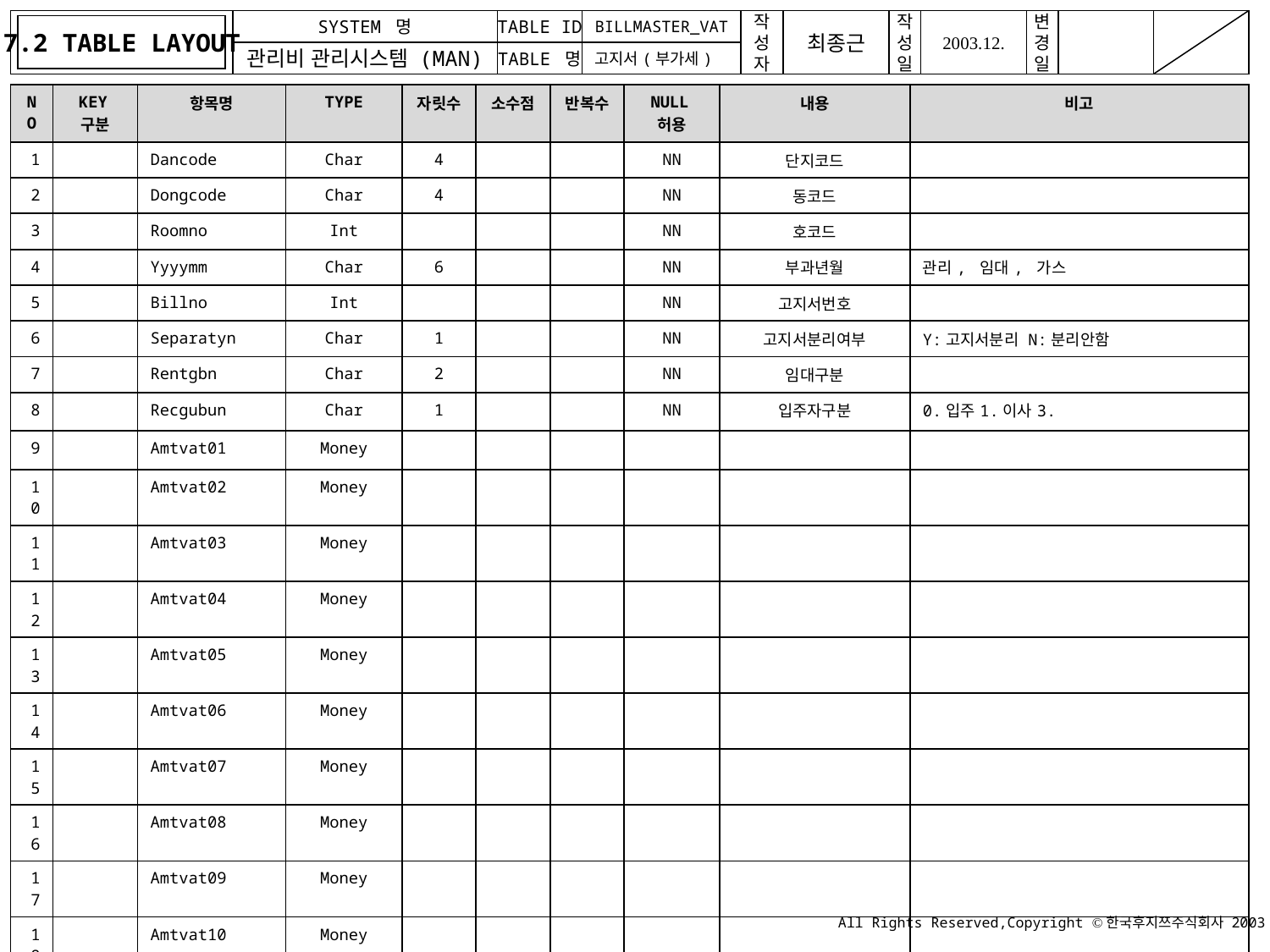

7.2 TABLE LAYOUT
BILLMASTER_VAT
고지서(부가세)
| NO | KEY구분 | 항목명 | TYPE | 자릿수 | 소수점 | 반복수 | NULL허용 | 내용 | 비고 |
| --- | --- | --- | --- | --- | --- | --- | --- | --- | --- |
| 1 |  | Dancode | Char | 4 |  |  | NN | 단지코드 |  |
| 2 |  | Dongcode | Char | 4 |  |  | NN | 동코드 |  |
| 3 |  | Roomno | Int |  |  |  | NN | 호코드 |  |
| 4 |  | Yyyymm | Char | 6 |  |  | NN | 부과년월 | 관리, 임대, 가스 |
| 5 |  | Billno | Int |  |  |  | NN | 고지서번호 |  |
| 6 |  | Separatyn | Char | 1 |  |  | NN | 고지서분리여부 | Y:고지서분리 N:분리안함 |
| 7 |  | Rentgbn | Char | 2 |  |  | NN | 임대구분 |  |
| 8 |  | Recgubun | Char | 1 |  |  | NN | 입주자구분 | 0.입주1.이사3. |
| 9 |  | Amtvat01 | Money |  |  |  |  |  |  |
| 10 |  | Amtvat02 | Money |  |  |  |  |  |  |
| 11 |  | Amtvat03 | Money |  |  |  |  |  |  |
| 12 |  | Amtvat04 | Money |  |  |  |  |  |  |
| 13 |  | Amtvat05 | Money |  |  |  |  |  |  |
| 14 |  | Amtvat06 | Money |  |  |  |  |  |  |
| 15 |  | Amtvat07 | Money |  |  |  |  |  |  |
| 16 |  | Amtvat08 | Money |  |  |  |  |  |  |
| 17 |  | Amtvat09 | Money |  |  |  |  |  |  |
| 18 |  | Amtvat10 | Money |  |  |  |  |  |  |
| 19 |  | Amtvat11 | Money |  |  |  |  |  |  |
| 20 |  | Amtvat12 | Money |  |  |  |  |  |  |
| 21 |  | Amtvat13 | Money |  |  |  |  |  |  |
| 22 |  | Amtvat14 | Money |  |  |  |  |  |  |